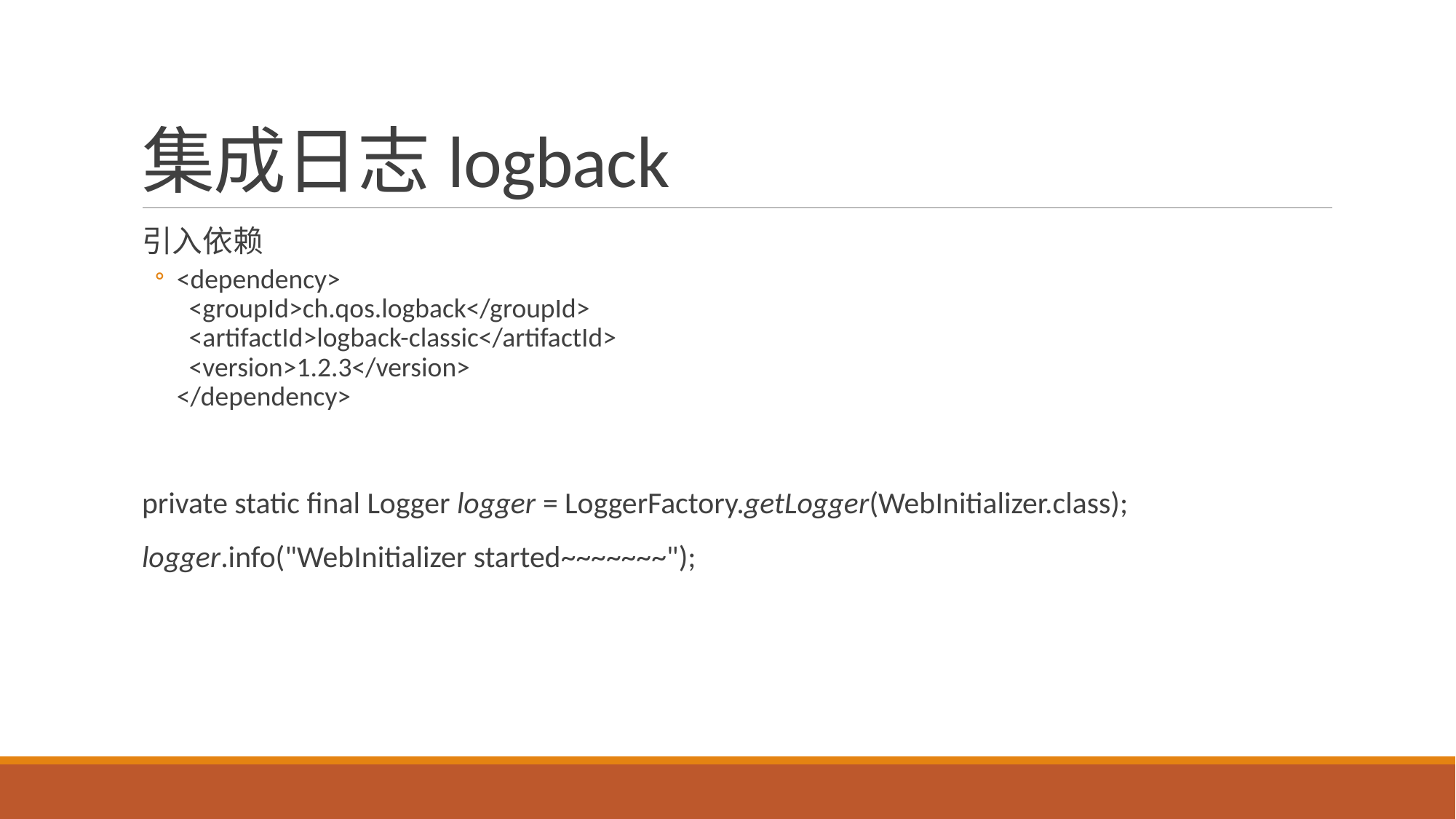

# 集成日志logback
引入依赖
<dependency>
  <groupId>ch.qos.logback</groupId>
  <artifactId>logback-classic</artifactId>
  <version>1.2.3</version>
</dependency>

private static final Logger logger = LoggerFactory.getLogger(WebInitializer.class);
logger.info("WebInitializer started~~~~~~~");